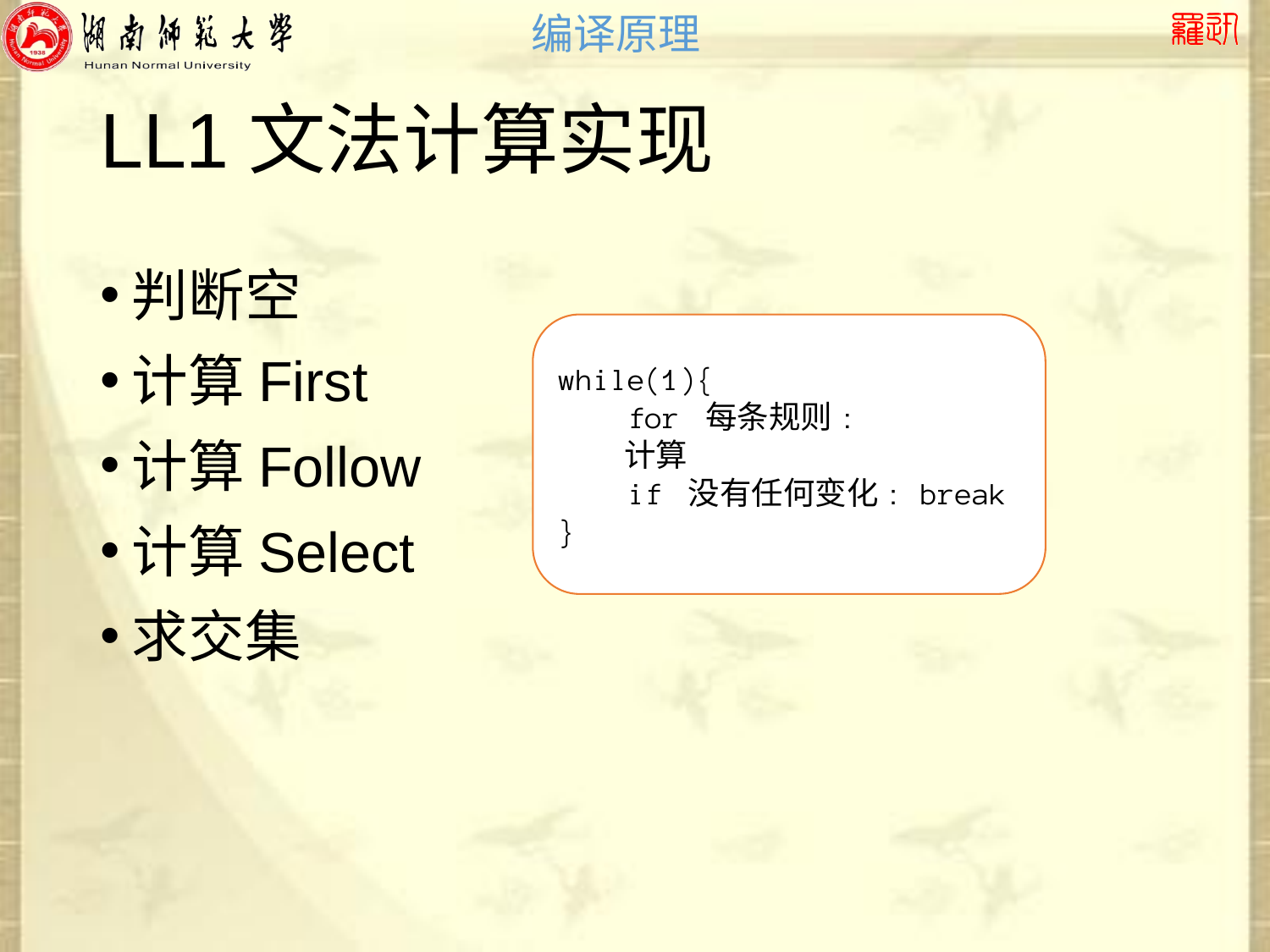

# LL1文法计算实现
判断空
计算First
计算Follow
计算Select
求交集
while(1){
    for 每条规则:
        计算
    if 没有任何变化: break
}